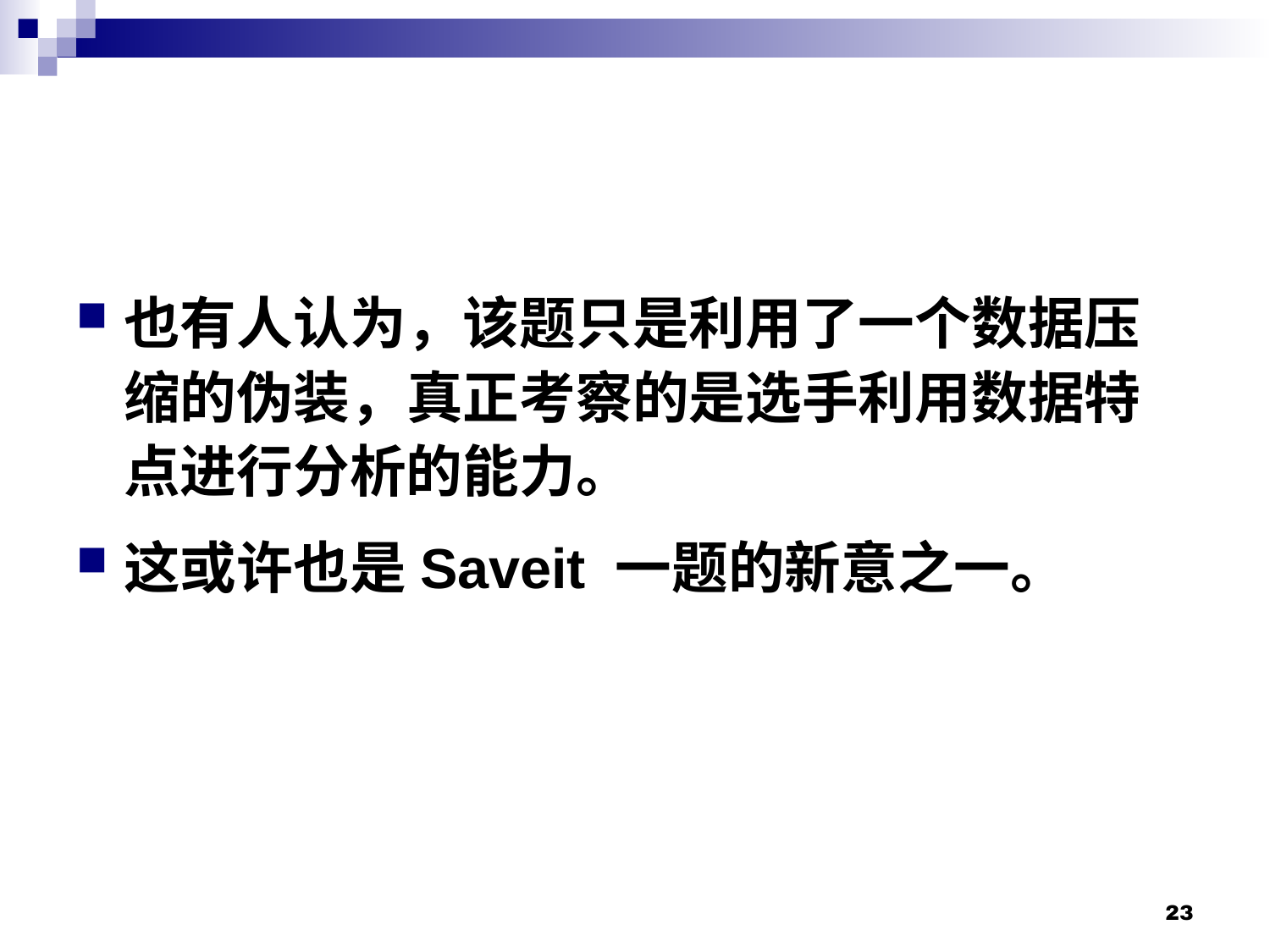

#
也有人认为，该题只是利用了一个数据压缩的伪装，真正考察的是选手利用数据特点进行分析的能力。
这或许也是Saveit 一题的新意之一。
23